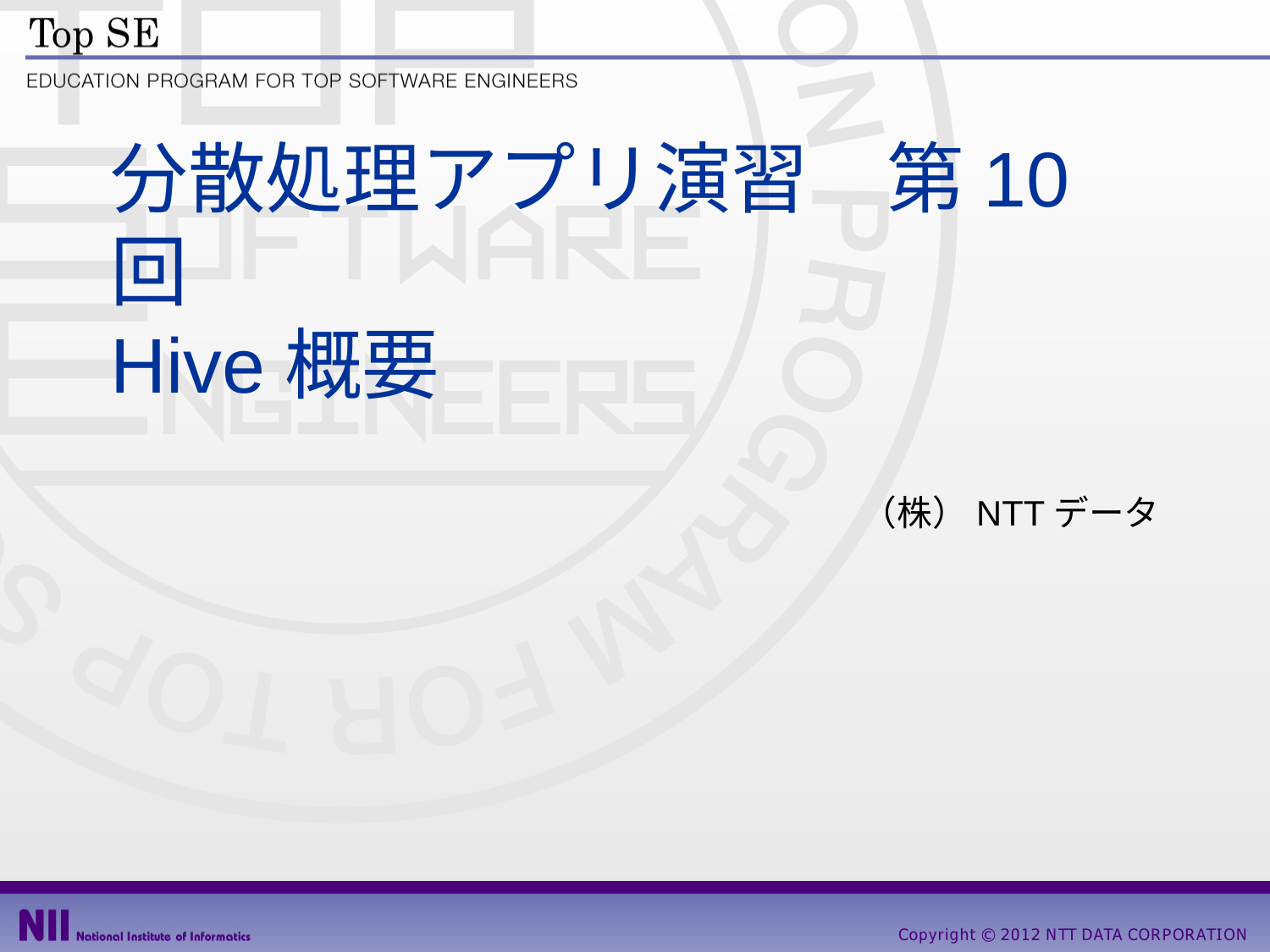

# 分散処理アプリ演習　第10回 Hive概要
（株）NTTデータ
Copyright © 2012 NTT DATA CORPORATION